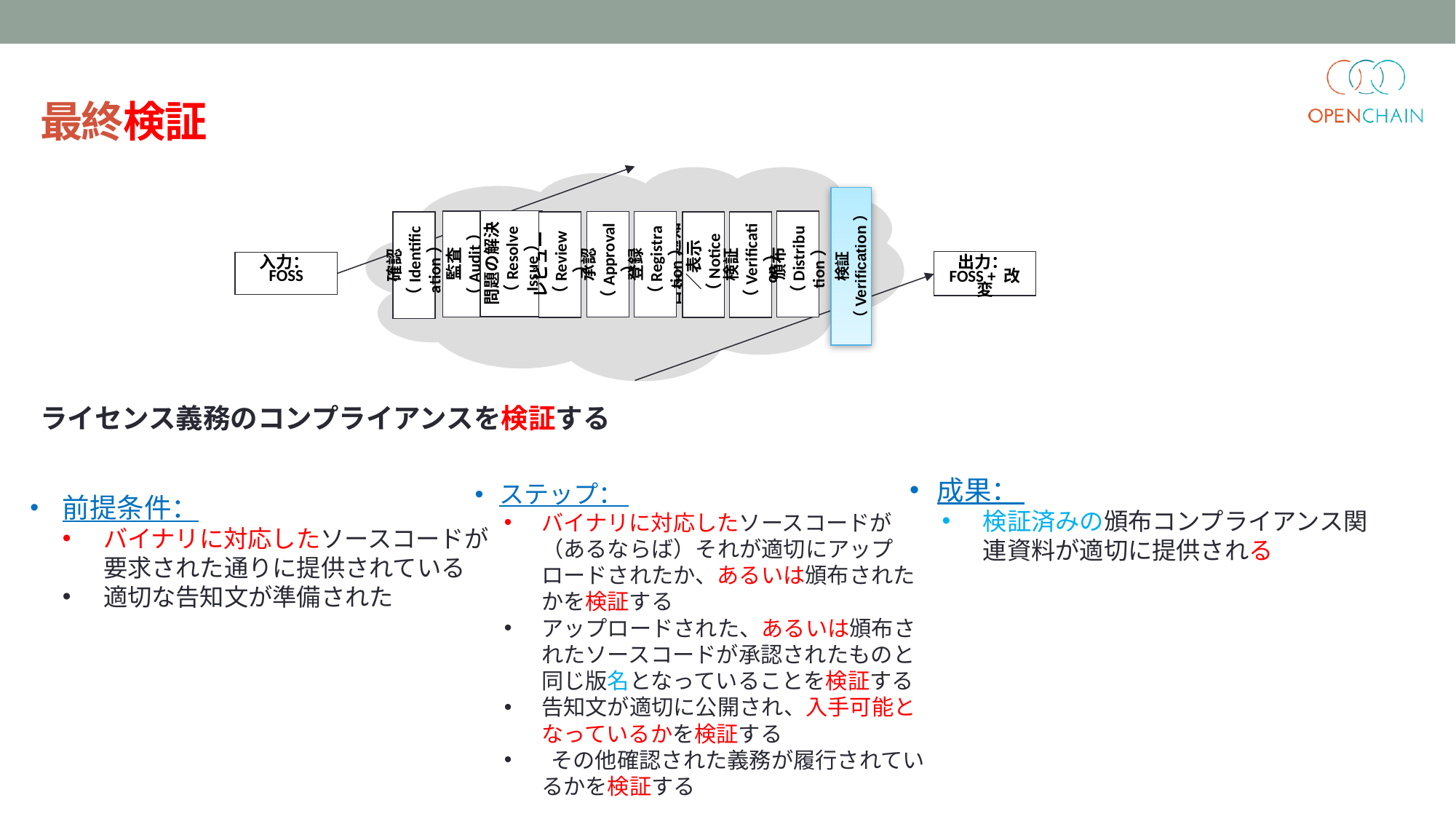

最終検証

検証（Verification）
問題の解決（Resolve Issue）
監査（Audit）
頒布（Distribution）
登録（Registration）
承認（Approval）
確認（Identification）
レビュー（Review）
告知／通知／表示（Notice）
検証（Verification）
入力：
FOSS
出力：
FOSS + 改変
ライセンス義務のコンプライアンスを検証する
前提条件：
バイナリに対応したソースコードが要求された通りに提供されている
適切な告知文が準備された

成果：
検証済みの頒布コンプライアンス関連資料が適切に提供される

ステップ：
バイナリに対応したソースコードが（あるならば）それが適切にアップロードされたか、あるいは頒布されたかを検証する
アップロードされた、あるいは頒布されたソースコードが承認されたものと同じ版名となっていることを検証する
告知文が適切に公開され、入手可能となっているかを検証する
 その他確認された義務が履行されているかを検証する